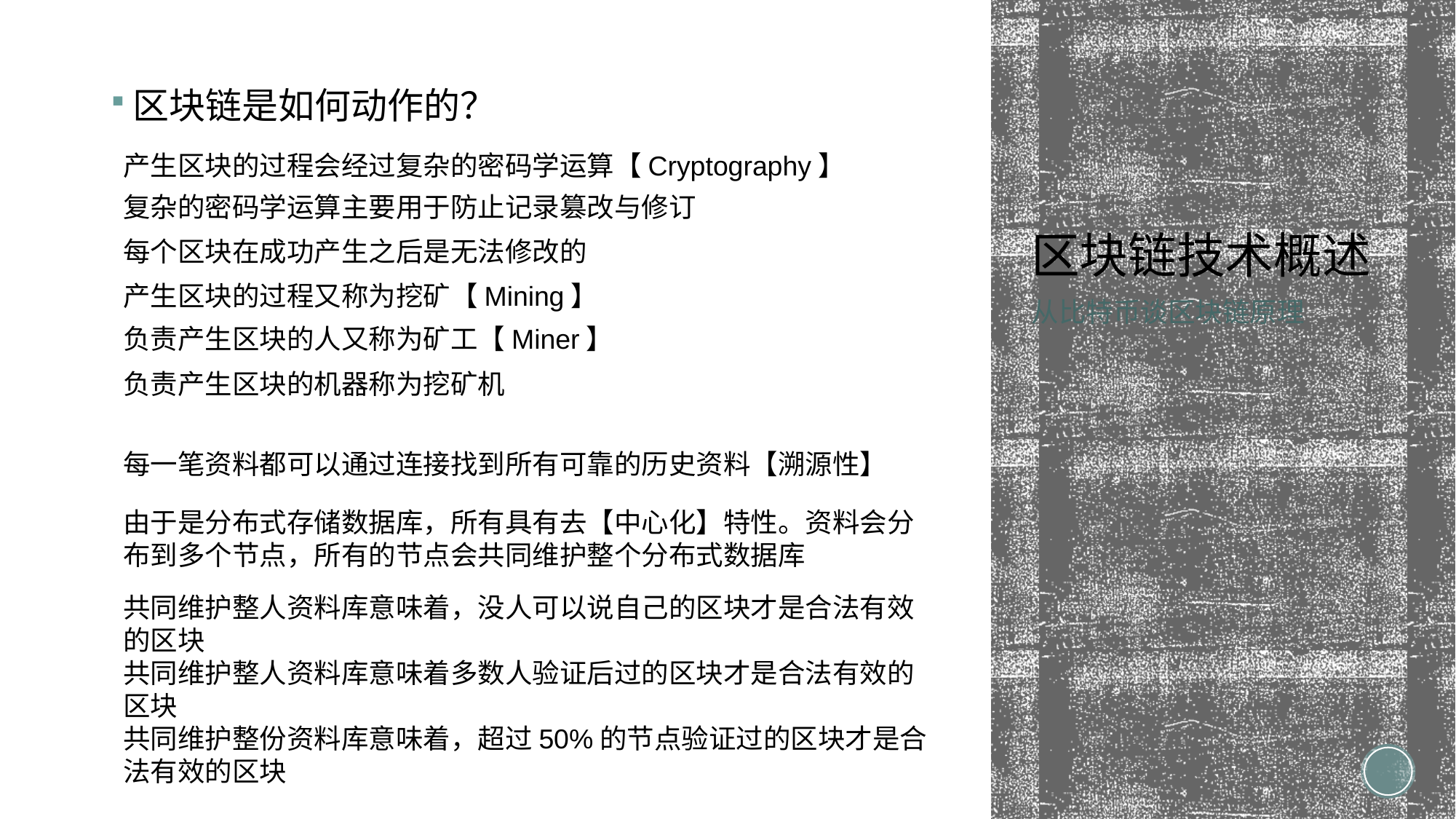

区块链是如何动作的？
# 区块链技术概述
产生区块的过程会经过复杂的密码学运算【Cryptography】
复杂的密码学运算主要用于防止记录篡改与修订
每个区块在成功产生之后是无法修改的
产生区块的过程又称为挖矿【Mining】
从比特币谈区块链原理
负责产生区块的人又称为矿工【Miner】
负责产生区块的机器称为挖矿机
每一笔资料都可以通过连接找到所有可靠的历史资料【溯源性】
由于是分布式存储数据库，所有具有去【中心化】特性。资料会分布到多个节点，所有的节点会共同维护整个分布式数据库
共同维护整人资料库意味着，没人可以说自己的区块才是合法有效的区块
共同维护整人资料库意味着多数人验证后过的区块才是合法有效的区块
共同维护整份资料库意味着，超过50%的节点验证过的区块才是合法有效的区块